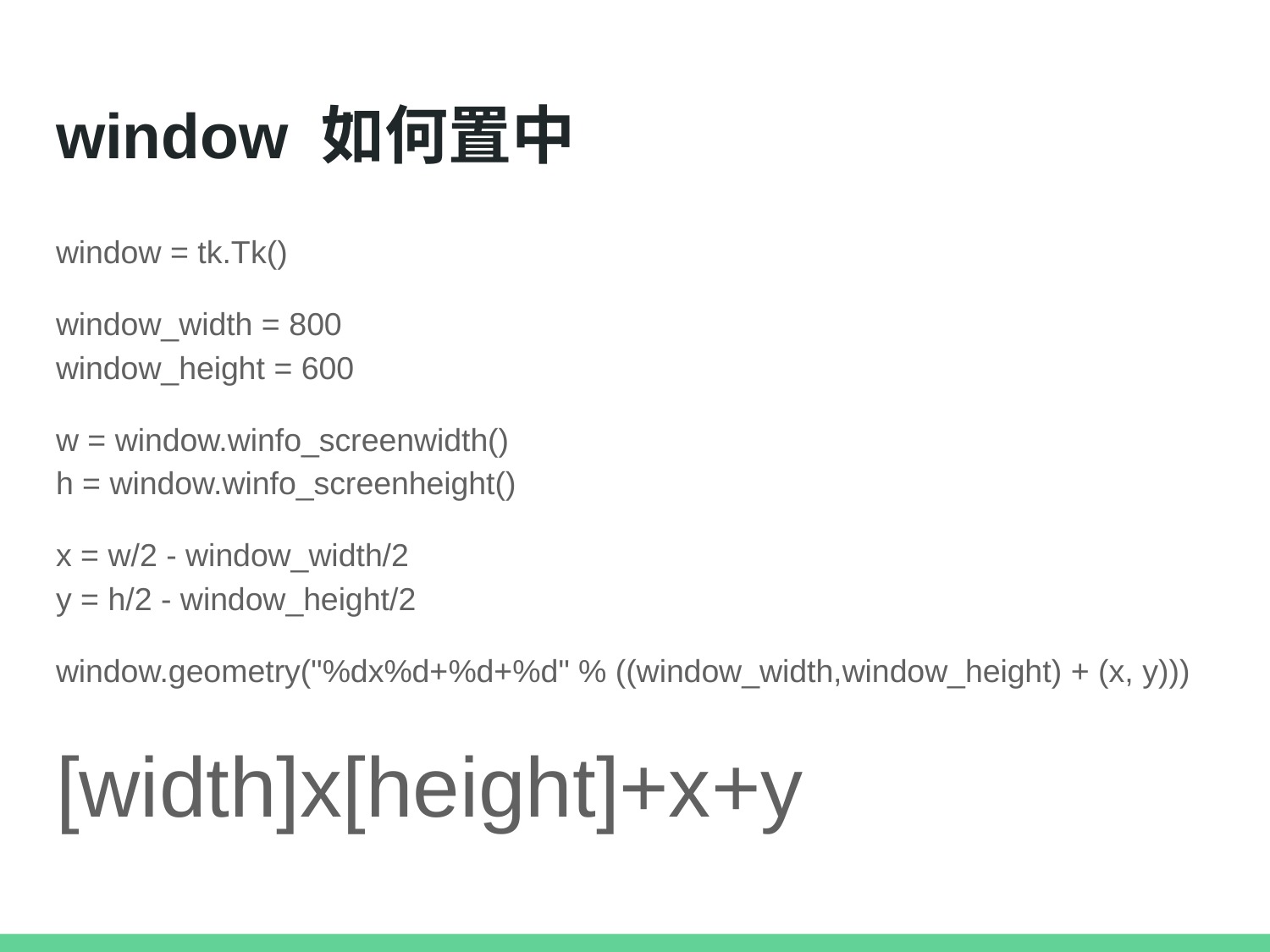

# window 如何置中
window = tk.Tk()
window_width = 800
window_height = 600
w = window.winfo_screenwidth()
h = window.winfo_screenheight()
x = w/2 - window_width/2
y = h/2 - window_height/2
window.geometry("%dx%d+%d+%d" % ((window_width,window_height) + (x, y)))
[width]x[height]+x+y